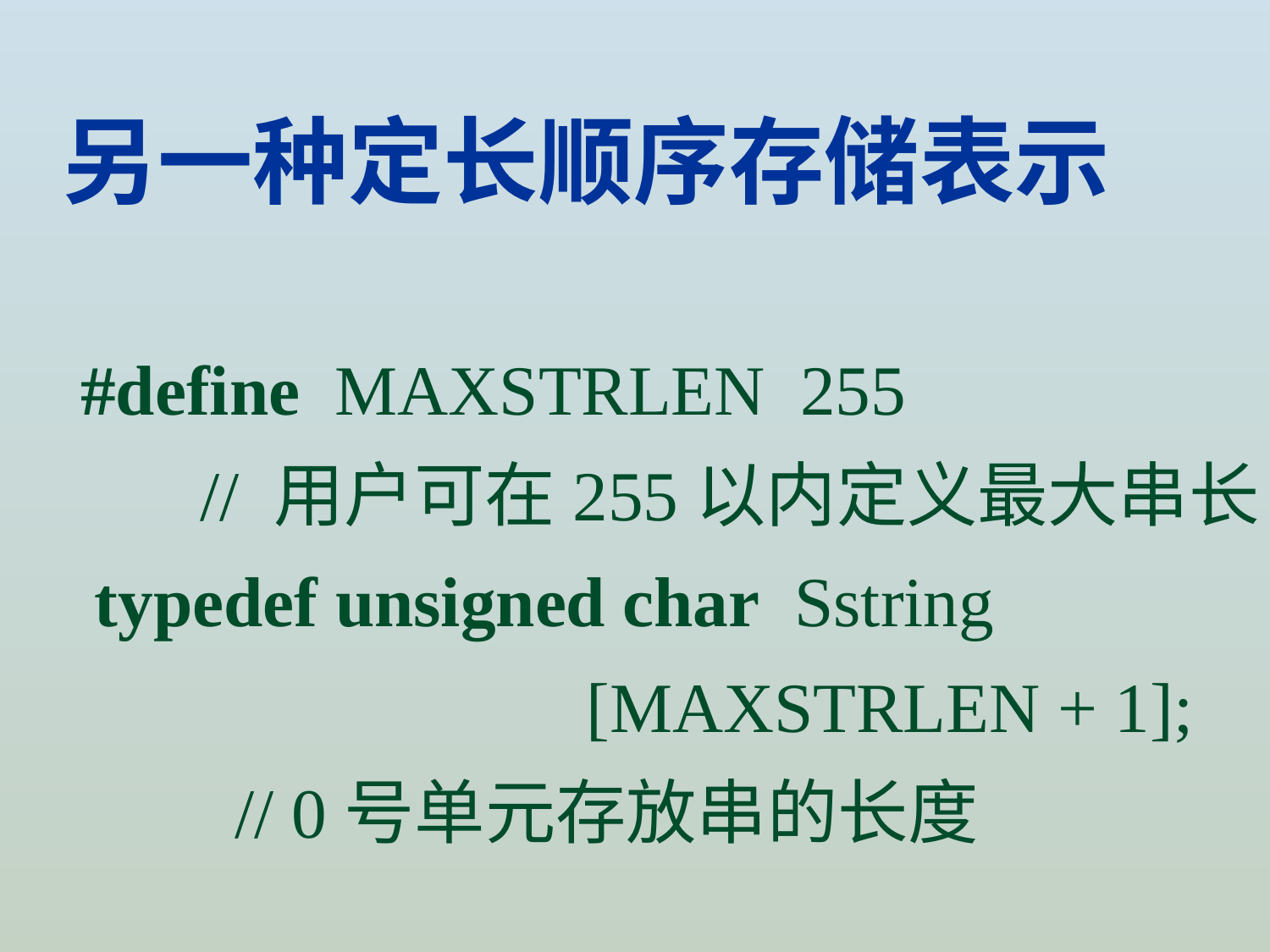

另一种定长顺序存储表示
  #define  MAXSTRLEN  255
        // 用户可在255以内定义最大串长
  typedef unsigned char  Sstring
                              [MAXSTRLEN + 1];
          // 0号单元存放串的长度